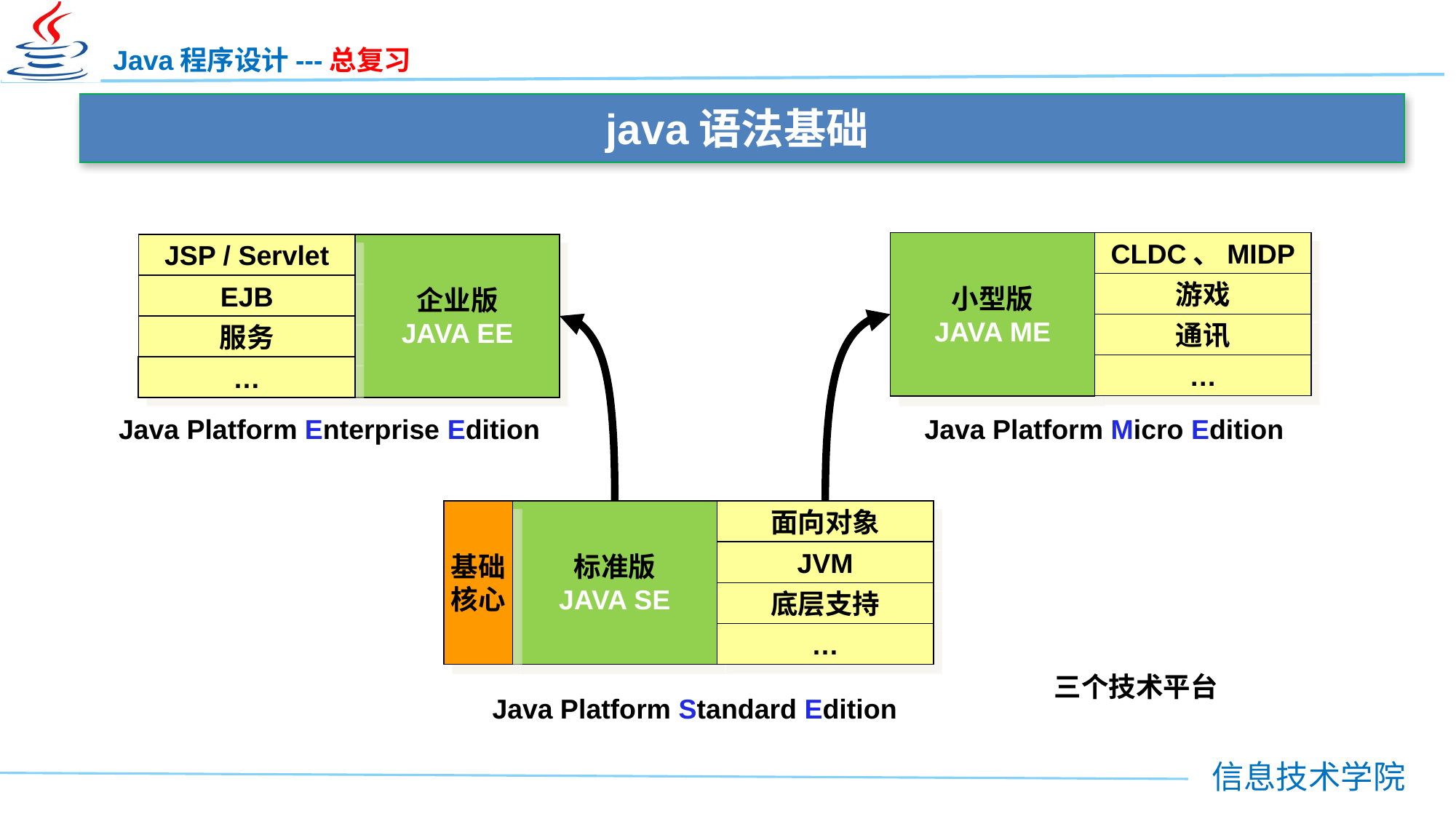

java语法基础
小型版
JAVA ME
CLDC、MIDP
游戏
通讯
…
JSP / Servlet
企业版
JAVA EE
EJB
服务
…
Java Platform Enterprise Edition
Java Platform Micro Edition
基础
核心
标准版
JAVA SE
面向对象
JVM
底层支持
…
三个技术平台
Java Platform Standard Edition